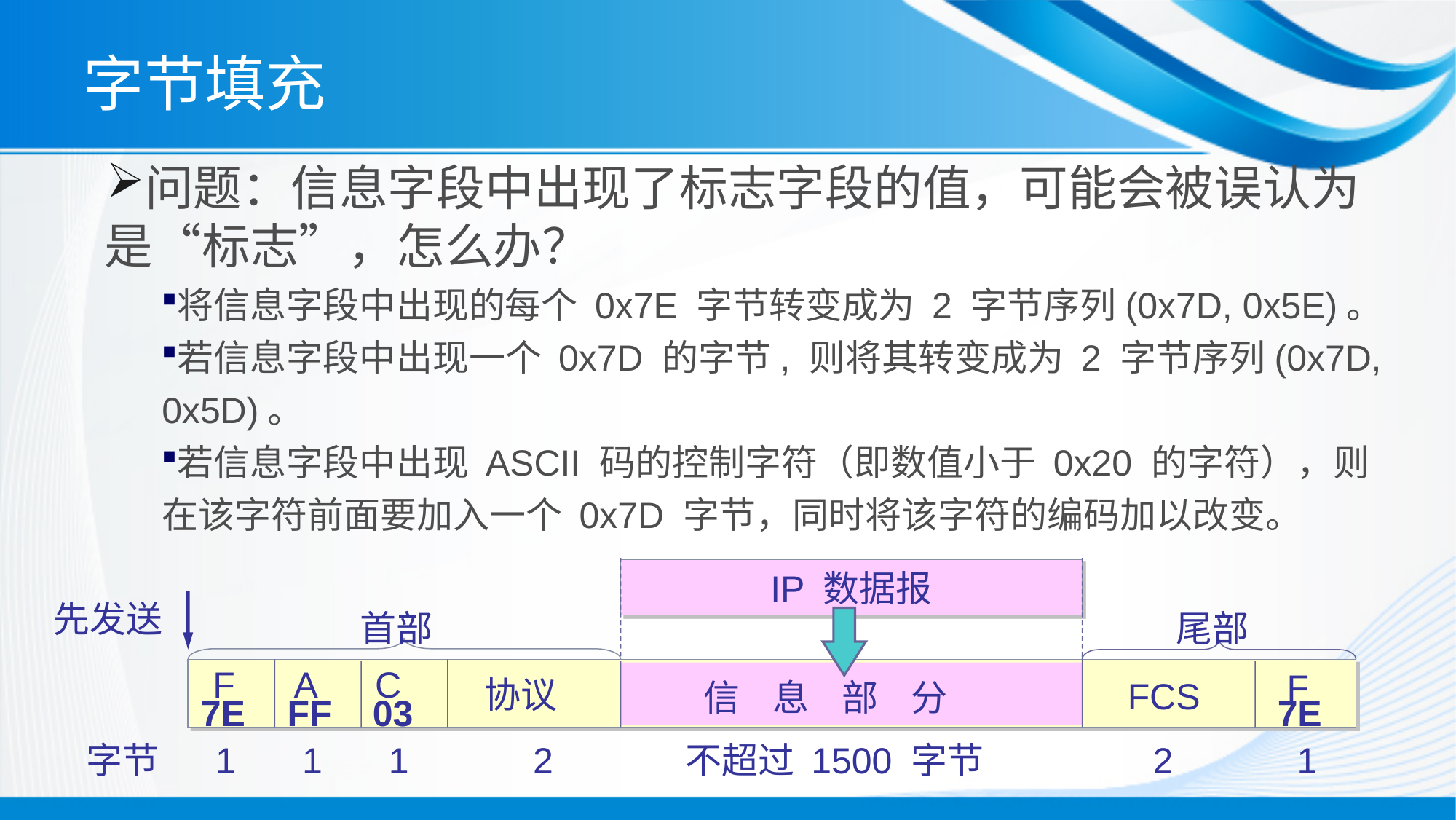

# 字节填充
问题：信息字段中出现了标志字段的值，可能会被误认为是“标志”，怎么办？
将信息字段中出现的每个 0x7E 字节转变成为 2 字节序列(0x7D, 0x5E)。
若信息字段中出现一个 0x7D 的字节, 则将其转变成为 2 字节序列(0x7D, 0x5D)。
若信息字段中出现 ASCII 码的控制字符（即数值小于 0x20 的字符），则在该字符前面要加入一个 0x7D 字节，同时将该字符的编码加以改变。

IP 数据报
先发送

首部
尾部

A
F
C

F

协议
FCS
信    息    部    分
7E
FF
03
7E
字节
1
1
1
2
不超过 1500 字节
2
1